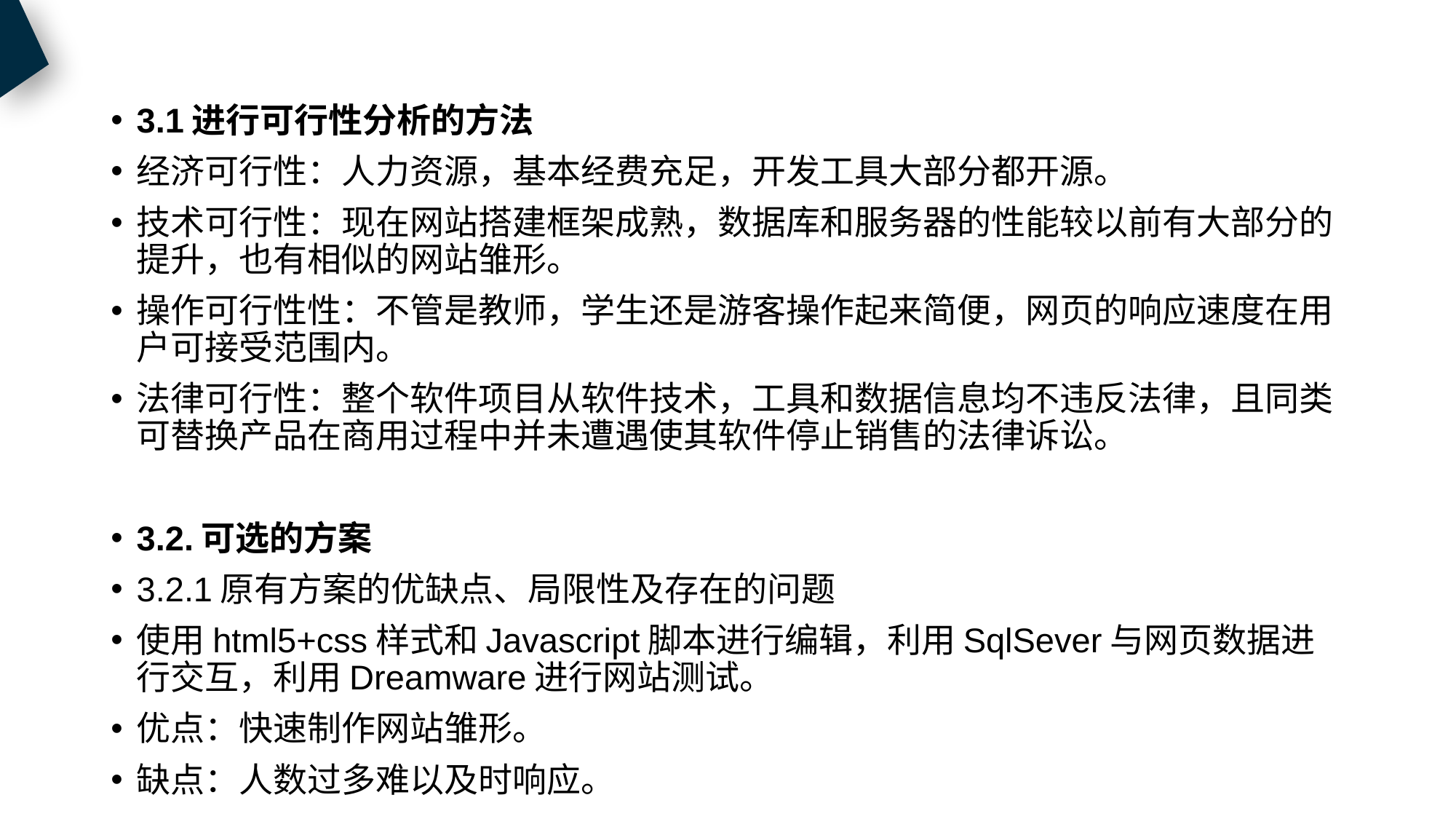

3.1进行可行性分析的方法
经济可行性：人力资源，基本经费充足，开发工具大部分都开源。
技术可行性：现在网站搭建框架成熟，数据库和服务器的性能较以前有大部分的提升，也有相似的网站雏形。
操作可行性性：不管是教师，学生还是游客操作起来简便，网页的响应速度在用户可接受范围内。
法律可行性：整个软件项目从软件技术，工具和数据信息均不违反法律，且同类可替换产品在商用过程中并未遭遇使其软件停止销售的法律诉讼。

3.2.可选的方案
3.2.1原有方案的优缺点、局限性及存在的问题
使用html5+css样式和Javascript脚本进行编辑，利用SqlSever与网页数据进行交互，利用Dreamware进行网站测试。
优点：快速制作网站雏形。
缺点：人数过多难以及时响应。